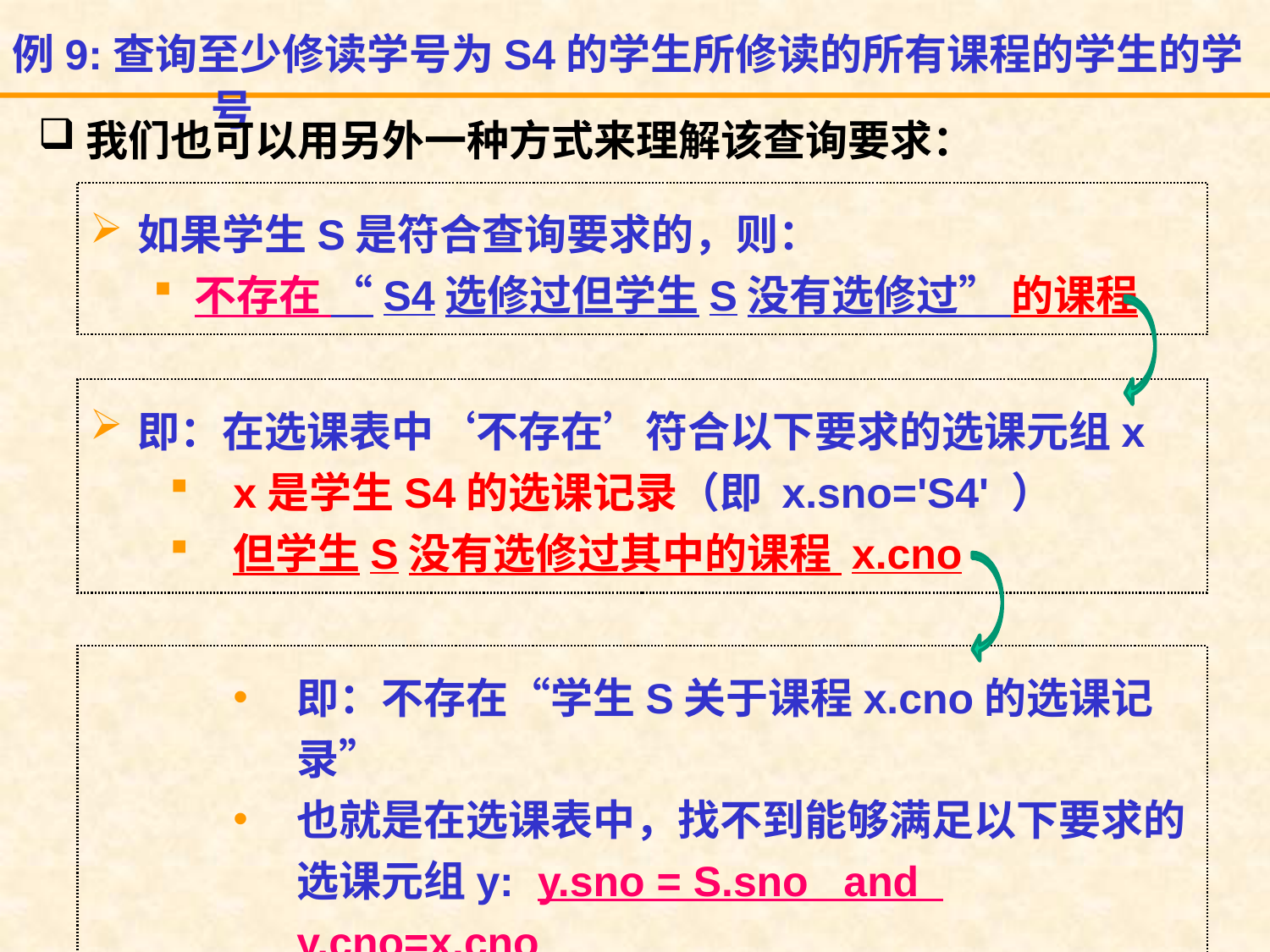

例9:查询至少修读学号为S4的学生所修读的所有课程的学生的学号
我们也可以用另外一种方式来理解该查询要求：
如果学生S是符合查询要求的，则：
不存在 “S4选修过但学生S没有选修过” 的课程

即：在选课表中‘不存在’符合以下要求的选课元组x
x是学生S4的选课记录（即 x.sno='S4' ）
但学生S没有选修过其中的课程 x.cno

即：不存在“学生S关于课程x.cno的选课记录”
也就是在选课表中，找不到能够满足以下要求的选课元组y:  y.sno = S.sno   and   y.cno=x.cno